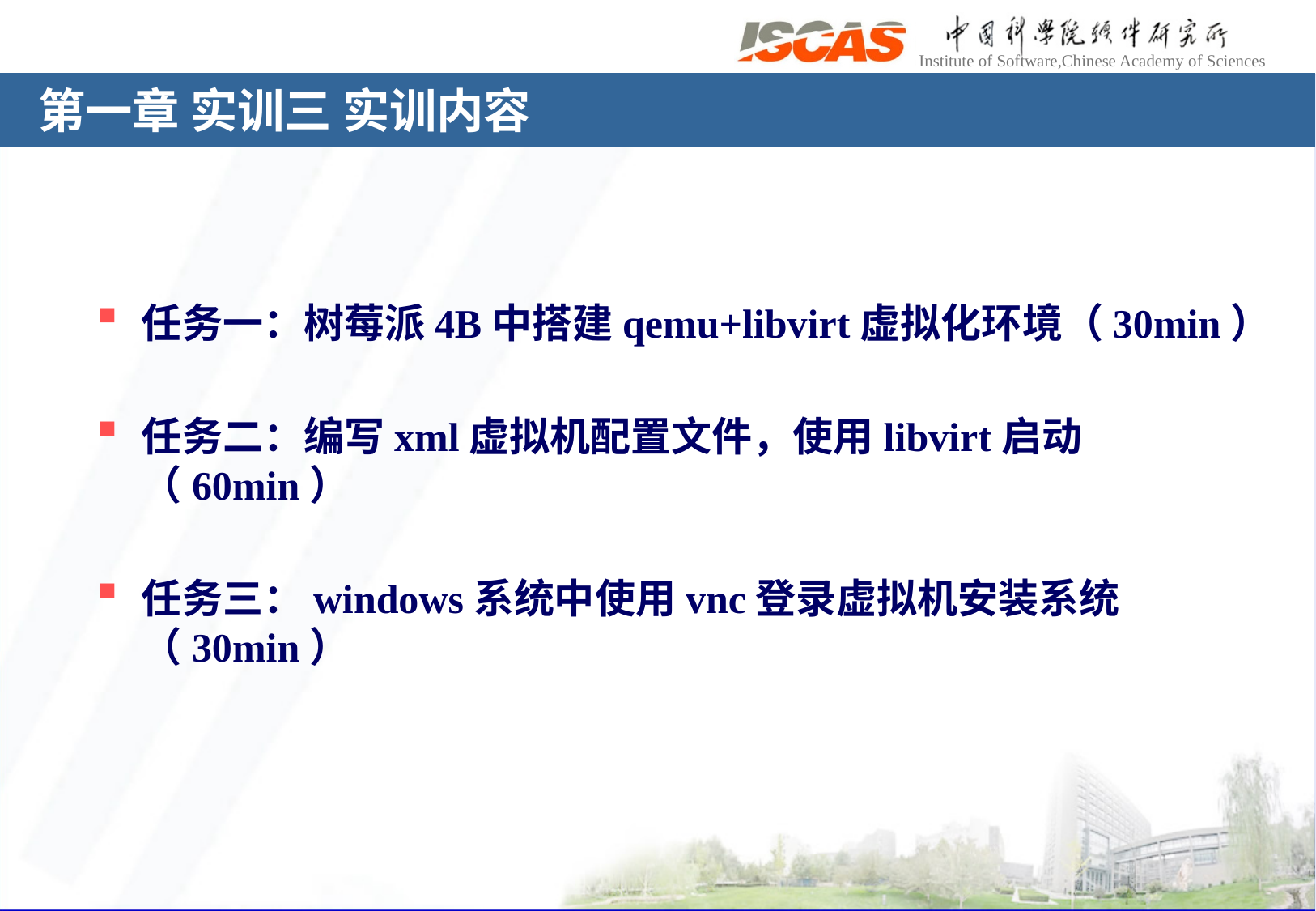

# 第一章 实训三 实训内容

任务一：树莓派4B中搭建qemu+libvirt虚拟化环境（30min）

任务二：编写xml虚拟机配置文件，使用libvirt启动（60min）

任务三：windows系统中使用vnc登录虚拟机安装系统（30min）